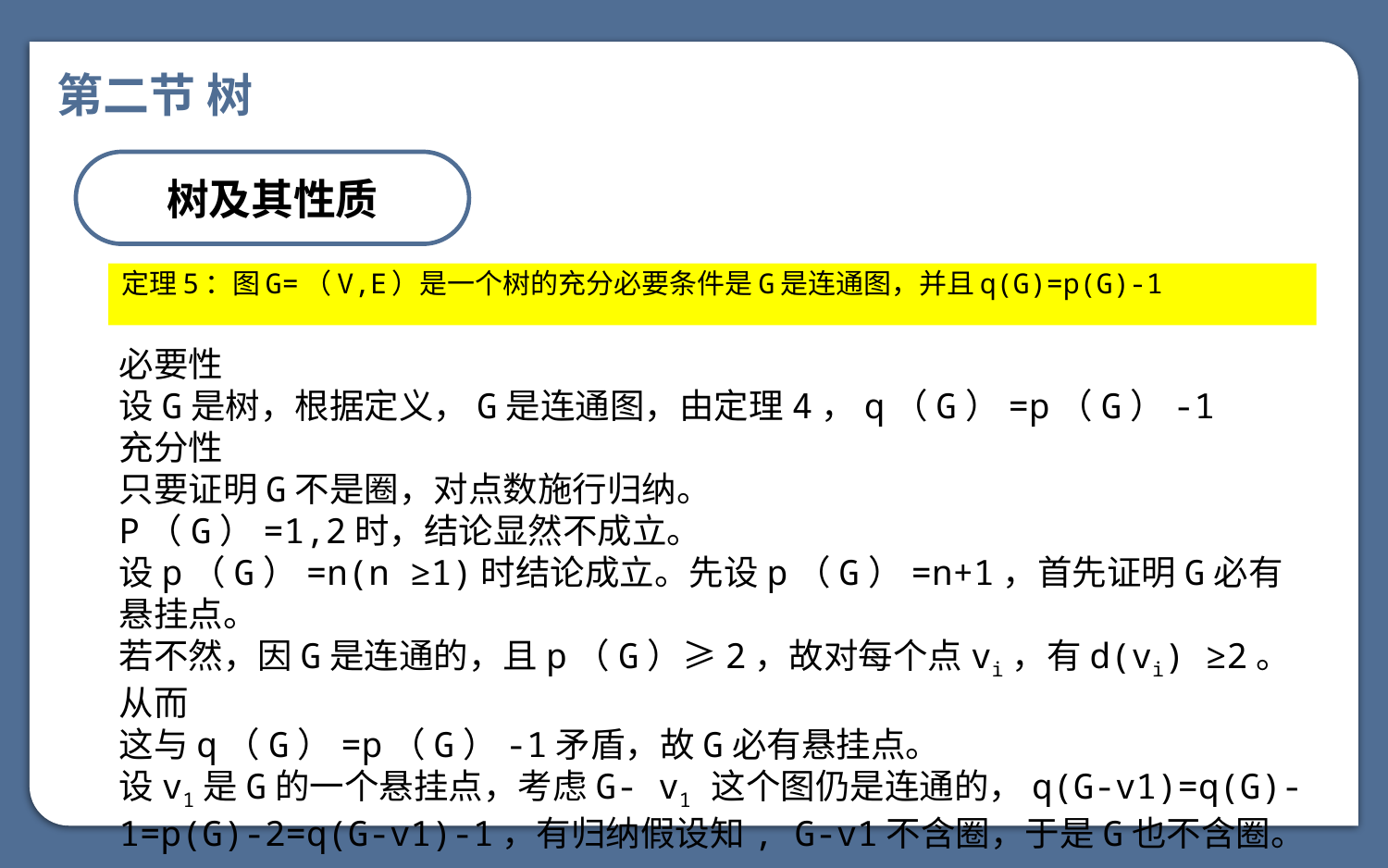

第二节 树
树及其性质
定理5：图G=（V,E）是一个树的充分必要条件是G是连通图，并且q(G)=p(G)-1
必要性
设G是树，根据定义，G是连通图，由定理4，q（G）=p（G）-1
充分性
只要证明G不是圈，对点数施行归纳。
P（G）=1,2时，结论显然不成立。
设p（G）=n(n ≥1)时结论成立。先设p（G）=n+1，首先证明G必有悬挂点。
若不然，因G是连通的，且p（G）≥2，故对每个点vi，有d(vi) ≥2。从而
这与q（G）=p（G）-1矛盾，故G必有悬挂点。
设v1是G的一个悬挂点，考虑G- v1 这个图仍是连通的，q(G-v1)=q(G)-1=p(G)-2=q(G-v1)-1，有归纳假设知, G-v1不含圈，于是G也不含圈。